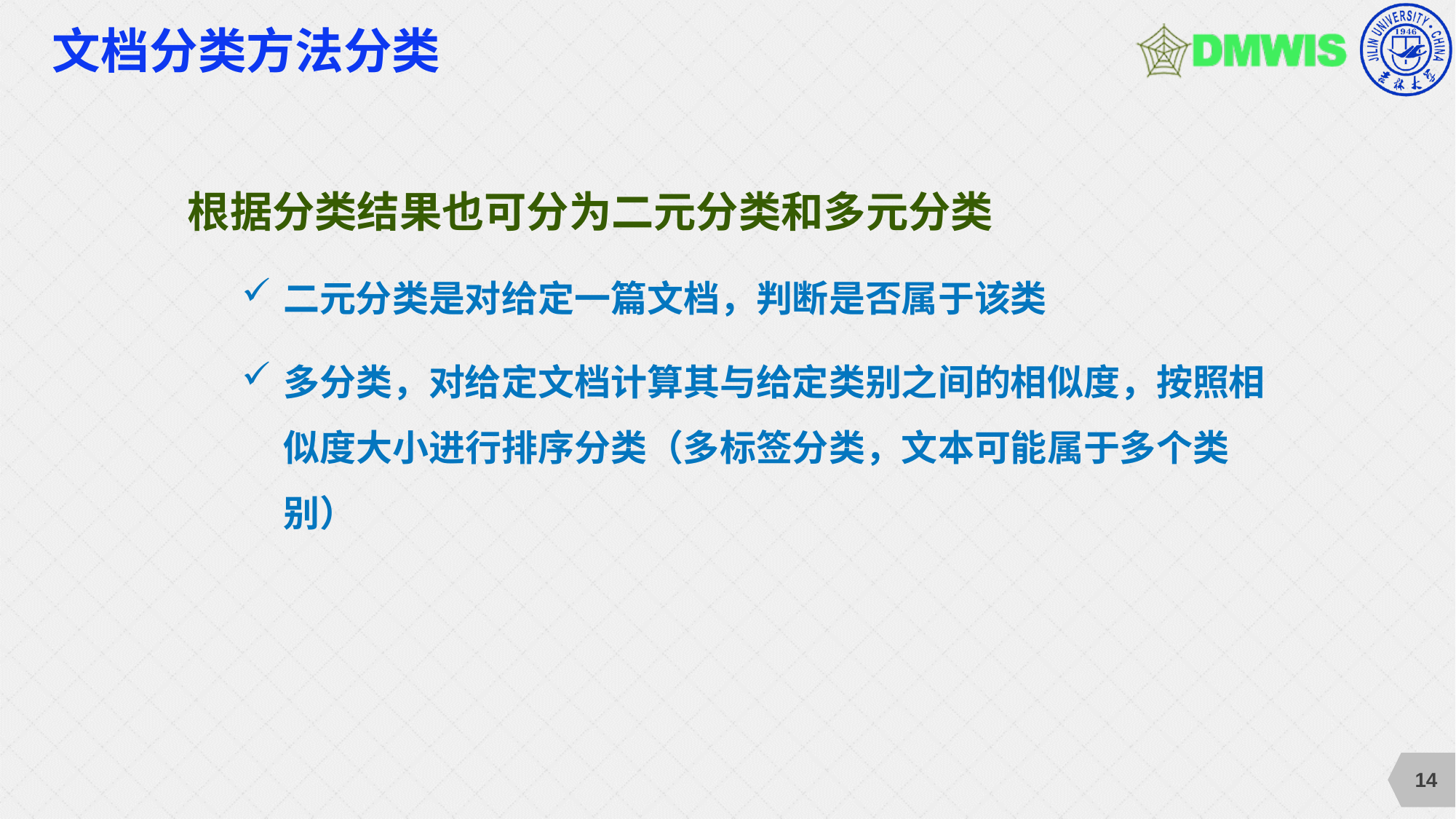

# 文档分类方法分类

根据分类结果也可分为二元分类和多元分类
二元分类是对给定一篇文档，判断是否属于该类
多分类，对给定文档计算其与给定类别之间的相似度，按照相似度大小进行排序分类（多标签分类，文本可能属于多个类别）

14